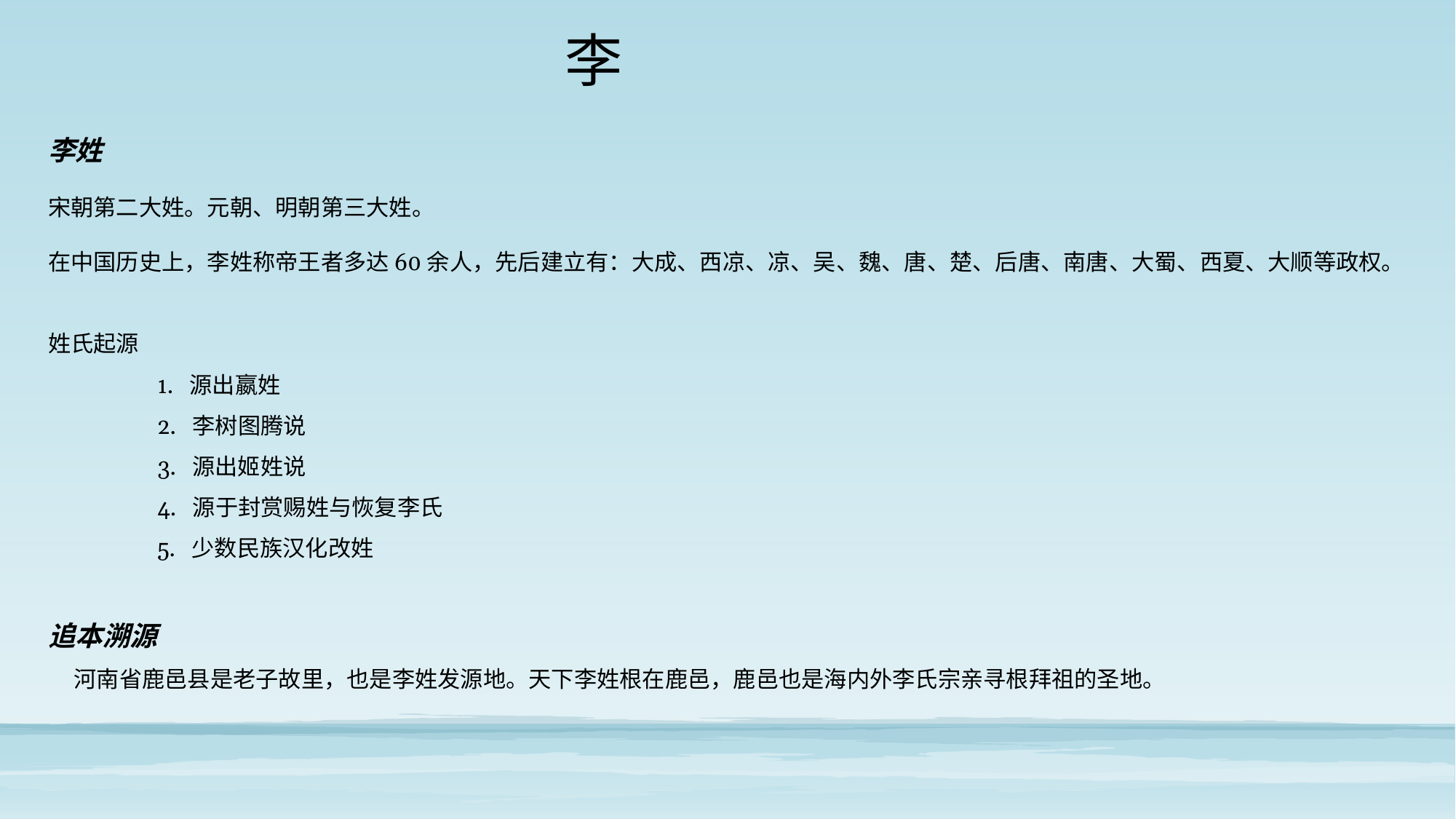

李
李姓

宋朝第二大姓。元朝、明朝第三大姓。

在中国历史上，李姓称帝王者多达60余人，先后建立有：大成、西凉、凉、吴、魏、唐、楚、后唐、南唐、大蜀、西夏、大顺等政权。

姓氏起源
	1.  源出嬴姓
	2.  李树图腾说
	3.  源出姬姓说
	4.  源于封赏赐姓与恢复李氏
	5.  少数民族汉化改姓

追本溯源
    河南省鹿邑县是老子故里，也是李姓发源地。天下李姓根在鹿邑，鹿邑也是海内外李氏宗亲寻根拜祖的圣地。